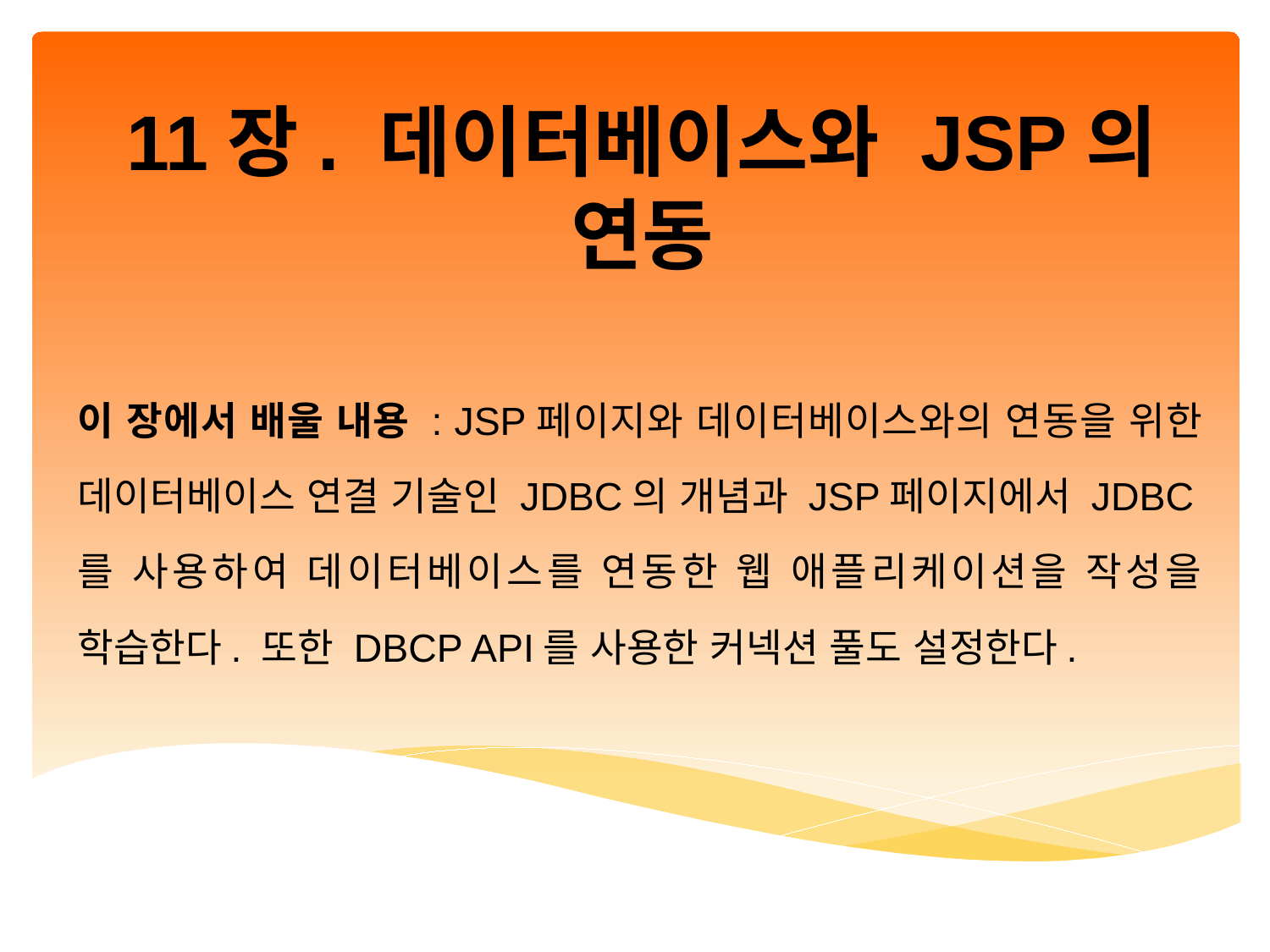

# 11장. 데이터베이스와 JSP의 연동
이 장에서 배울 내용 : JSP페이지와 데이터베이스와의 연동을 위한 데이터베이스 연결 기술인 JDBC의 개념과 JSP페이지에서 JDBC를 사용하여 데이터베이스를 연동한 웹 애플리케이션을 작성을 학습한다. 또한 DBCP API를 사용한 커넥션 풀도 설정한다.